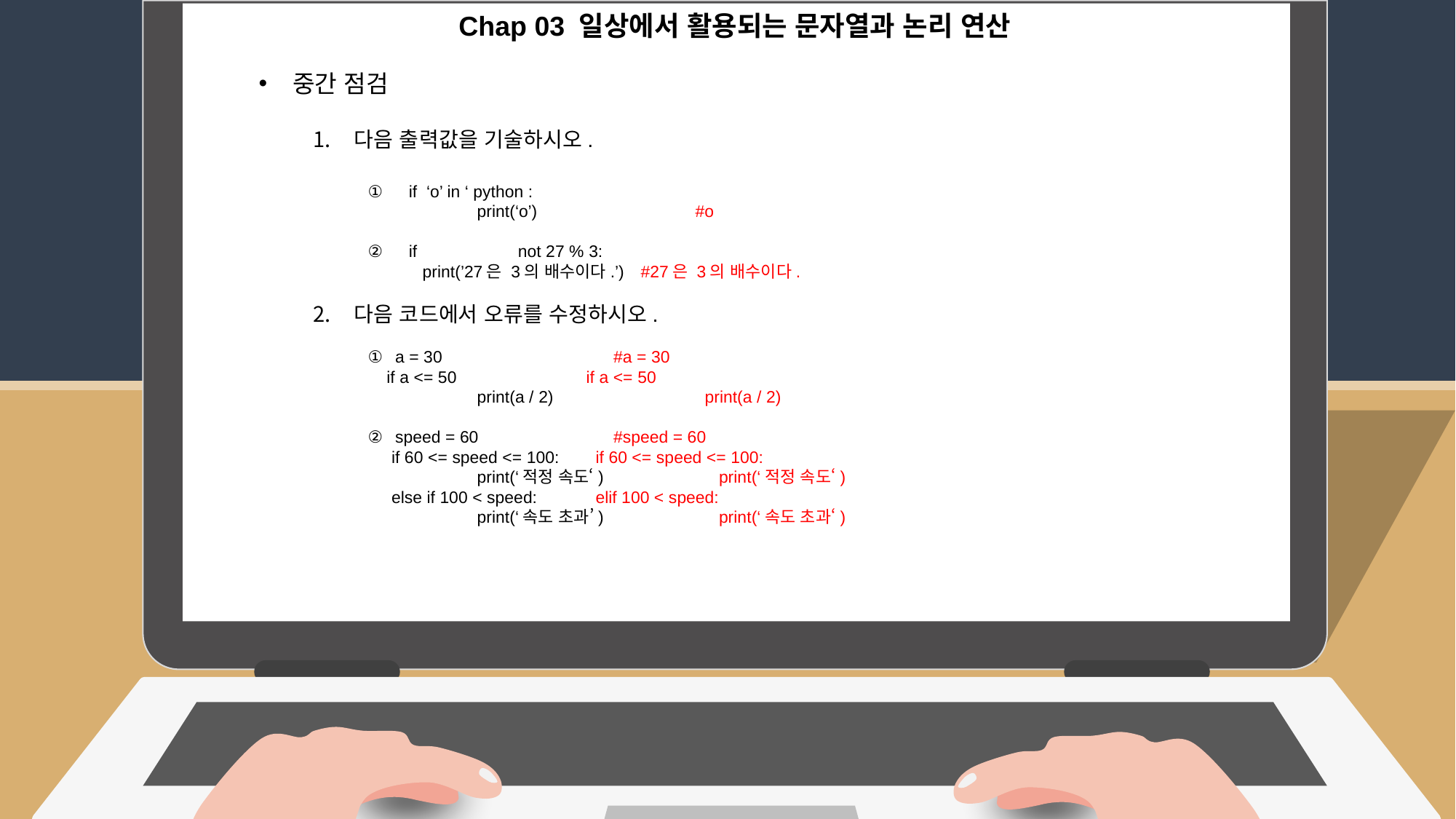

Chap 03 일상에서 활용되는 문자열과 논리 연산
중간 점검

다음 출력값을 기술하시오.

if  ‘o’ in ‘ python :
	print(‘o’)		#o

if	not 27 % 3:
print(’27은 3의 배수이다.’)	#27은 3의 배수이다.

다음 코드에서 오류를 수정하시오.

a = 30		#a = 30
    if a <= 50		if a <= 50
	print(a / 2)		  print(a / 2)

speed = 60		#speed = 60
     if 60 <= speed <= 100:	  if 60 <= speed <= 100:
	print(‘적정 속도‘)	     print(‘적정 속도‘)
     else if 100 < speed:	  elif 100 < speed:
	print(‘속도 초과’)	     print(‘속도 초과‘)